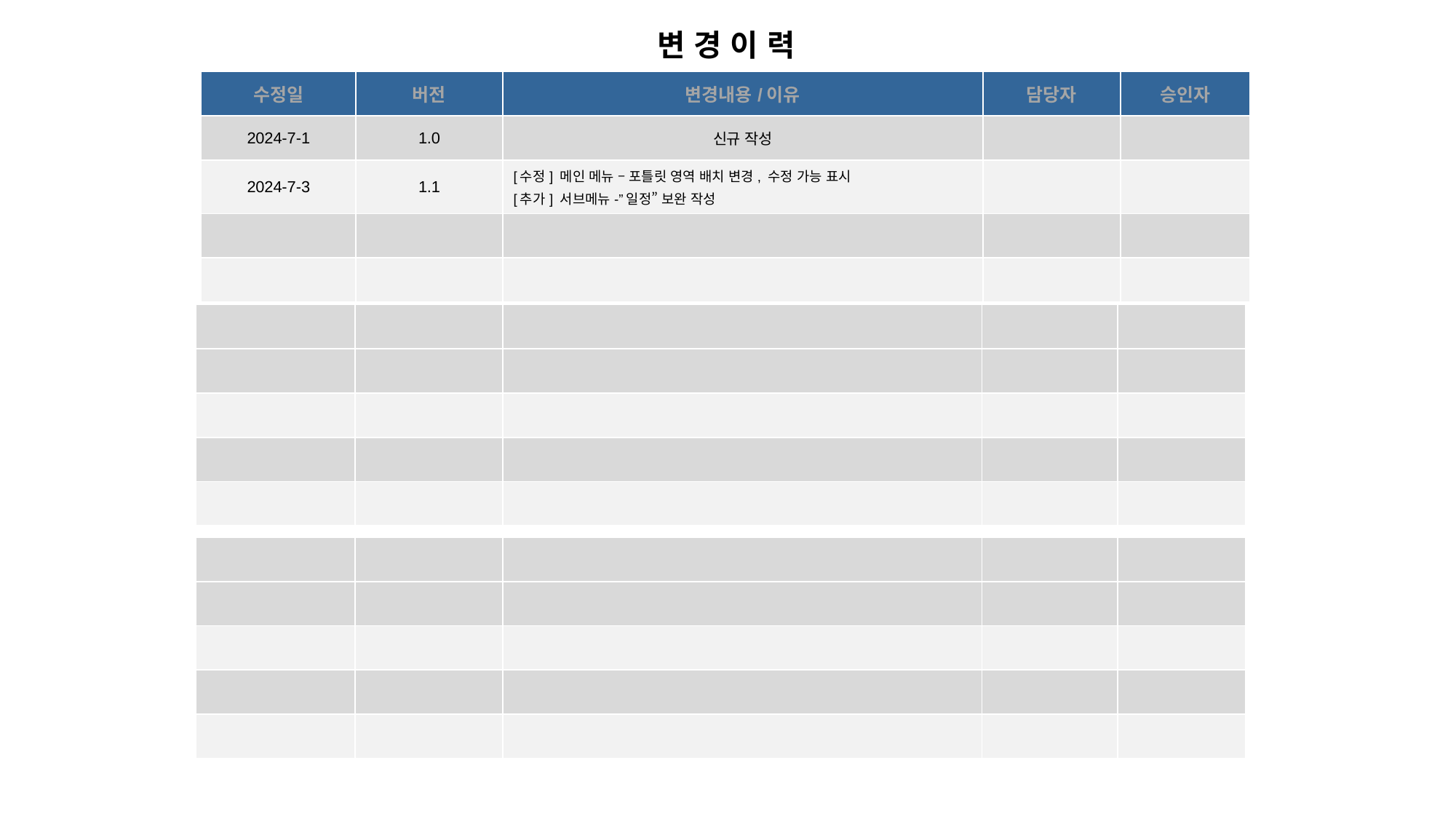

변 경 이 력
| 수정일 | 버전 | 변경내용/이유 | 담당자 | 승인자 |
| --- | --- | --- | --- | --- |
| 2024-7-1 | 1.0 | 신규 작성 |  |  |
| 2024-7-3 | 1.1 | [수정] 메인 메뉴 – 포틀릿 영역 배치 변경, 수정 가능 표시 [추가] 서브메뉴-”일정” 보완 작성 |  |  |
|  |  |  |  |  |
|  |  |  |  |  |
|  |  |  |  |  |
| --- | --- | --- | --- | --- |
|  |  |  |  |  |
|  |  |  |  |  |
|  |  |  |  |  |
|  |  |  |  |  |
|  |  |  |  |  |
| --- | --- | --- | --- | --- |
|  |  |  |  |  |
|  |  |  |  |  |
|  |  |  |  |  |
|  |  |  |  |  |